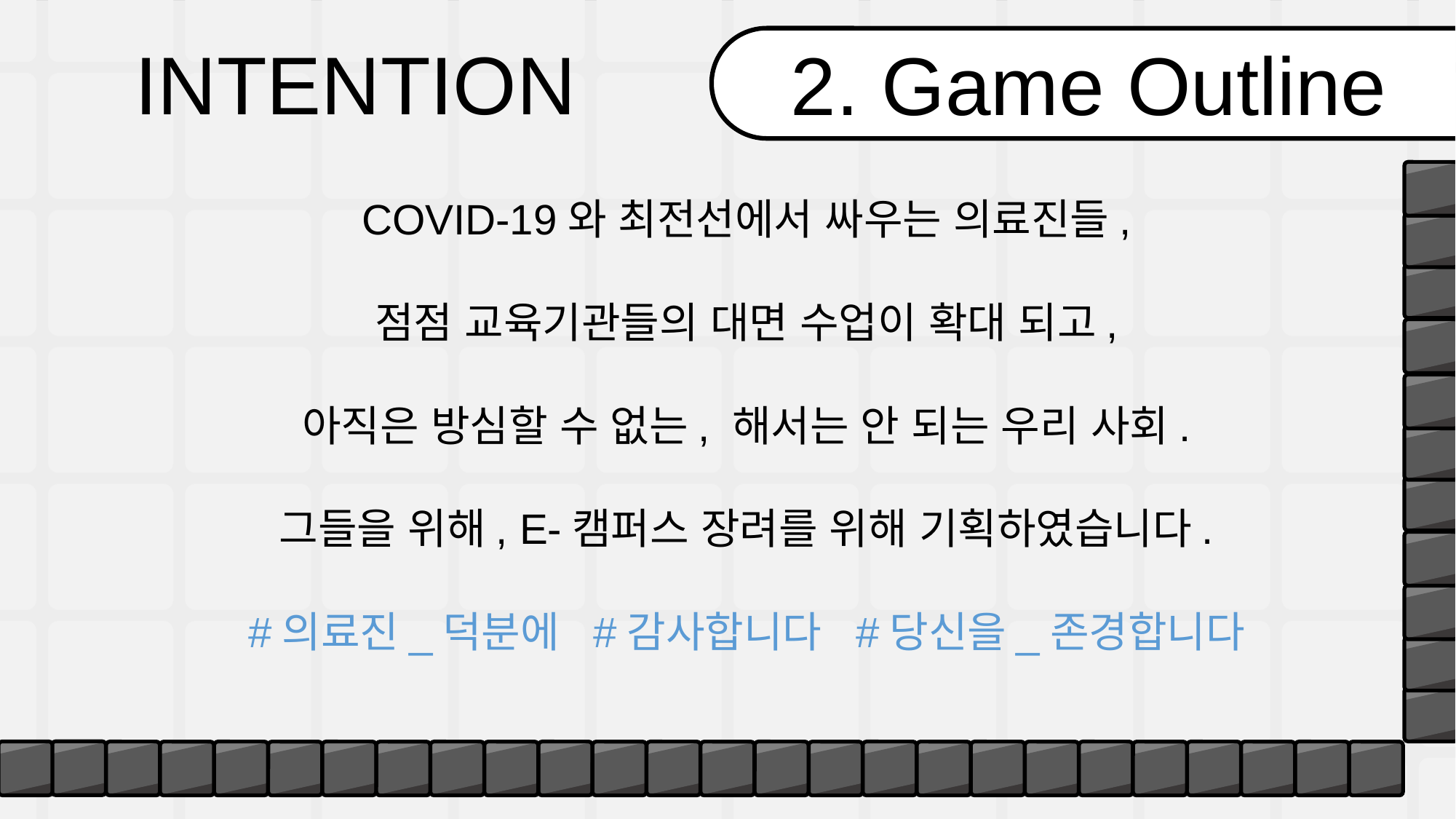

INTENTION

2. Game Outline

COVID-19와 최전선에서 싸우는 의료진들,
점점 교육기관들의 대면 수업이 확대 되고,
아직은 방심할 수 없는, 해서는 안 되는 우리 사회.
그들을 위해, E-캠퍼스 장려를 위해 기획하였습니다.
#의료진_덕분에  #감사합니다  #당신을_존경합니다